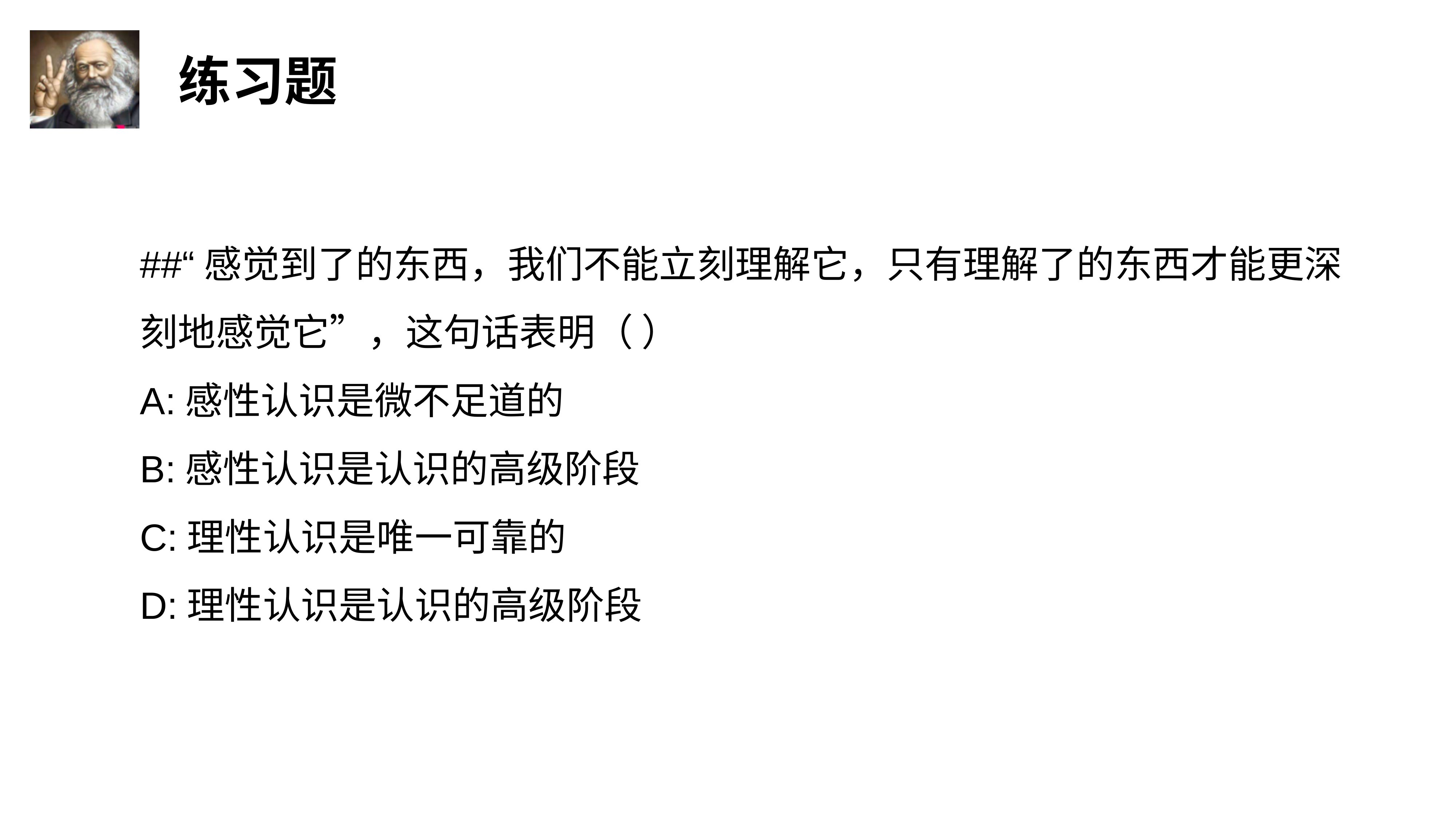

##“感觉到了的东西，我们不能立刻理解它，只有理解了的东西才能更深刻地感觉它”，这句话表明（ ）
A:感性认识是微不足道的
B:感性认识是认识的高级阶段
C:理性认识是唯一可靠的
D:理性认识是认识的高级阶段